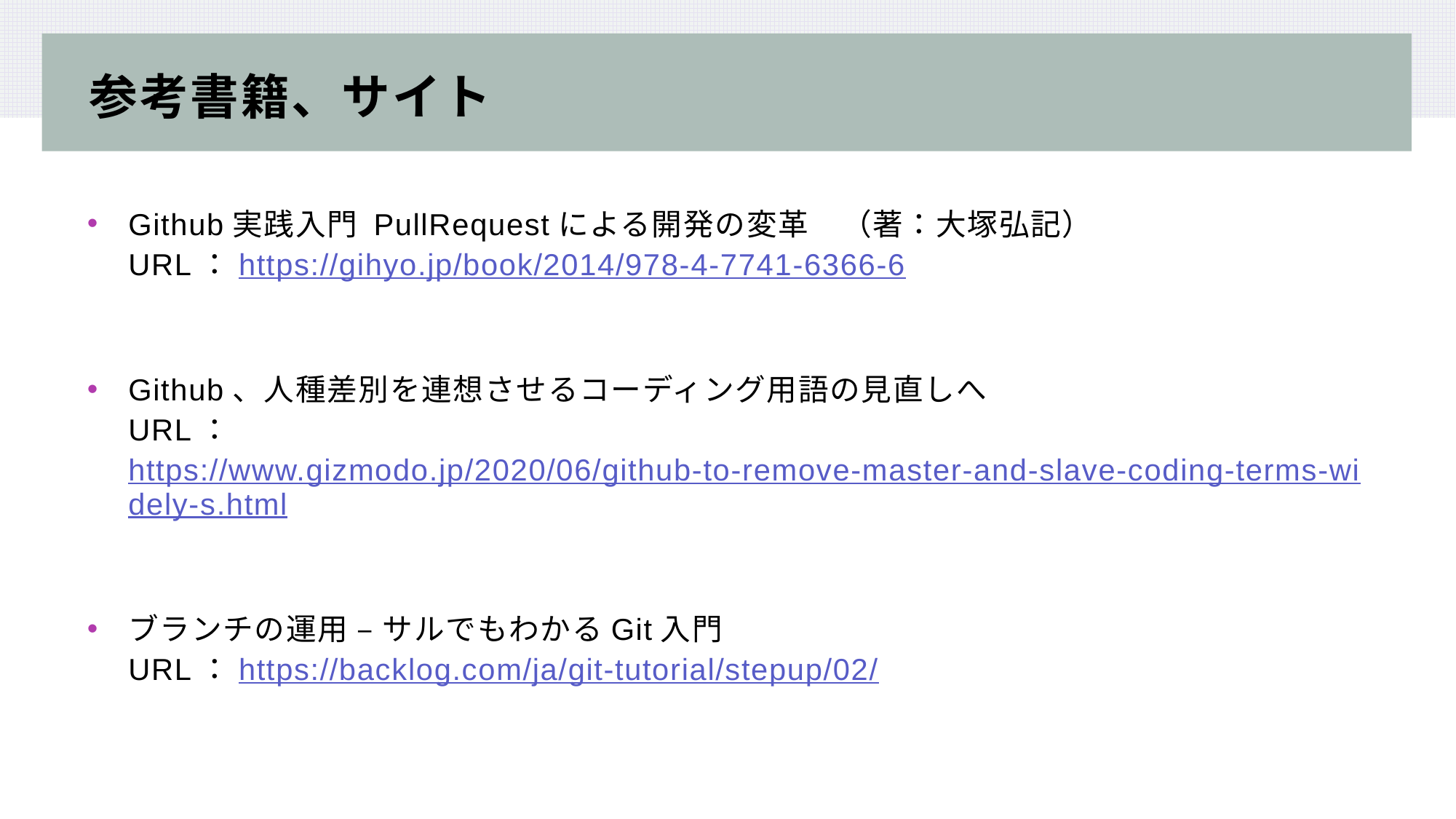

# 参考書籍、サイト
Github実践入門 PullRequestによる開発の変革　（著：大塚弘記）
URL：https://gihyo.jp/book/2014/978-4-7741-6366-6

Github、人種差別を連想させるコーディング用語の見直しへ
URL：https://www.gizmodo.jp/2020/06/github-to-remove-master-and-slave-coding-terms-widely-s.html

ブランチの運用 – サルでもわかるGit入門
URL：https://backlog.com/ja/git-tutorial/stepup/02/